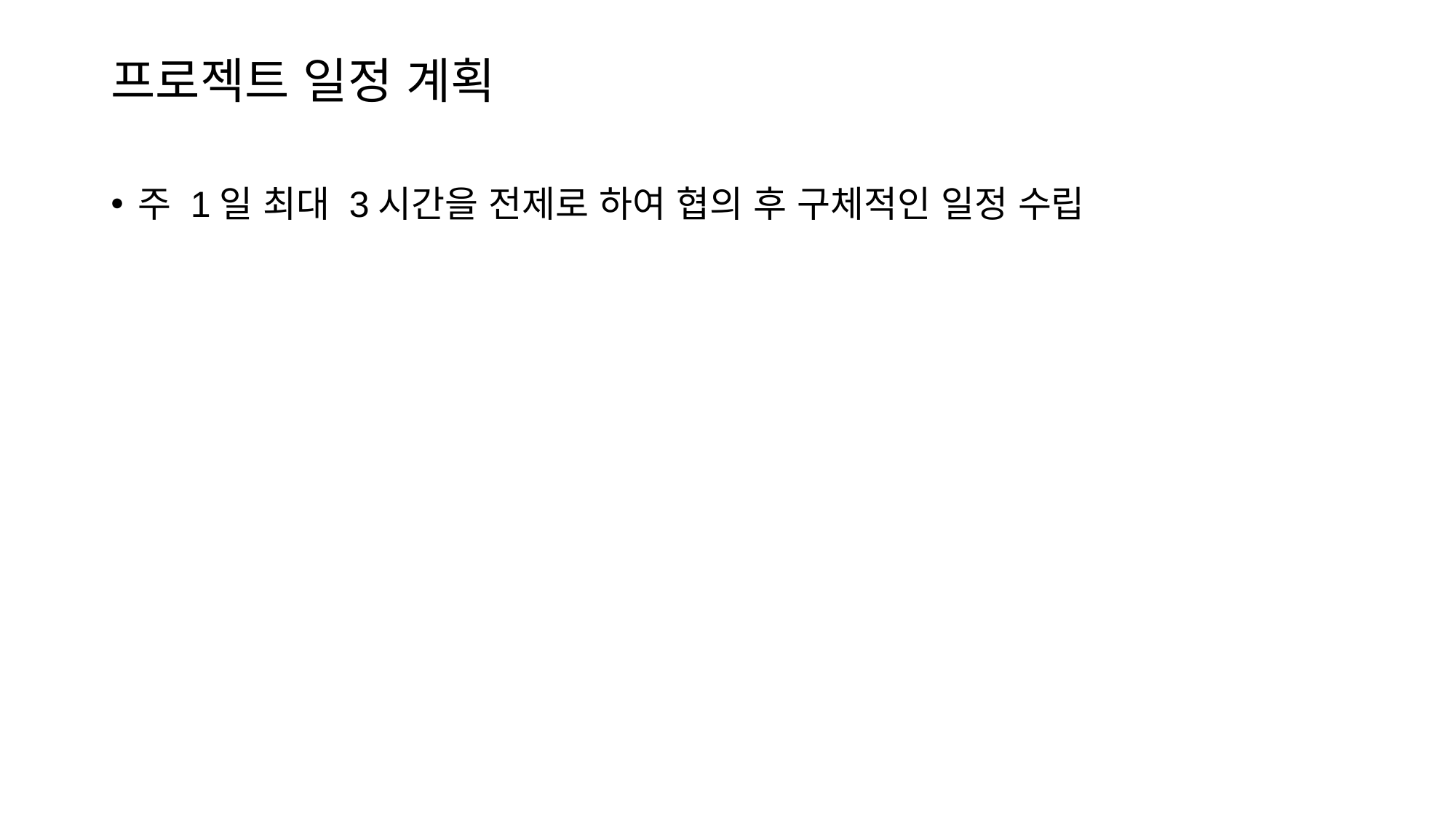

프로젝트 일정 계획

주 1일 최대 3시간을 전제로 하여 협의 후 구체적인 일정 수립